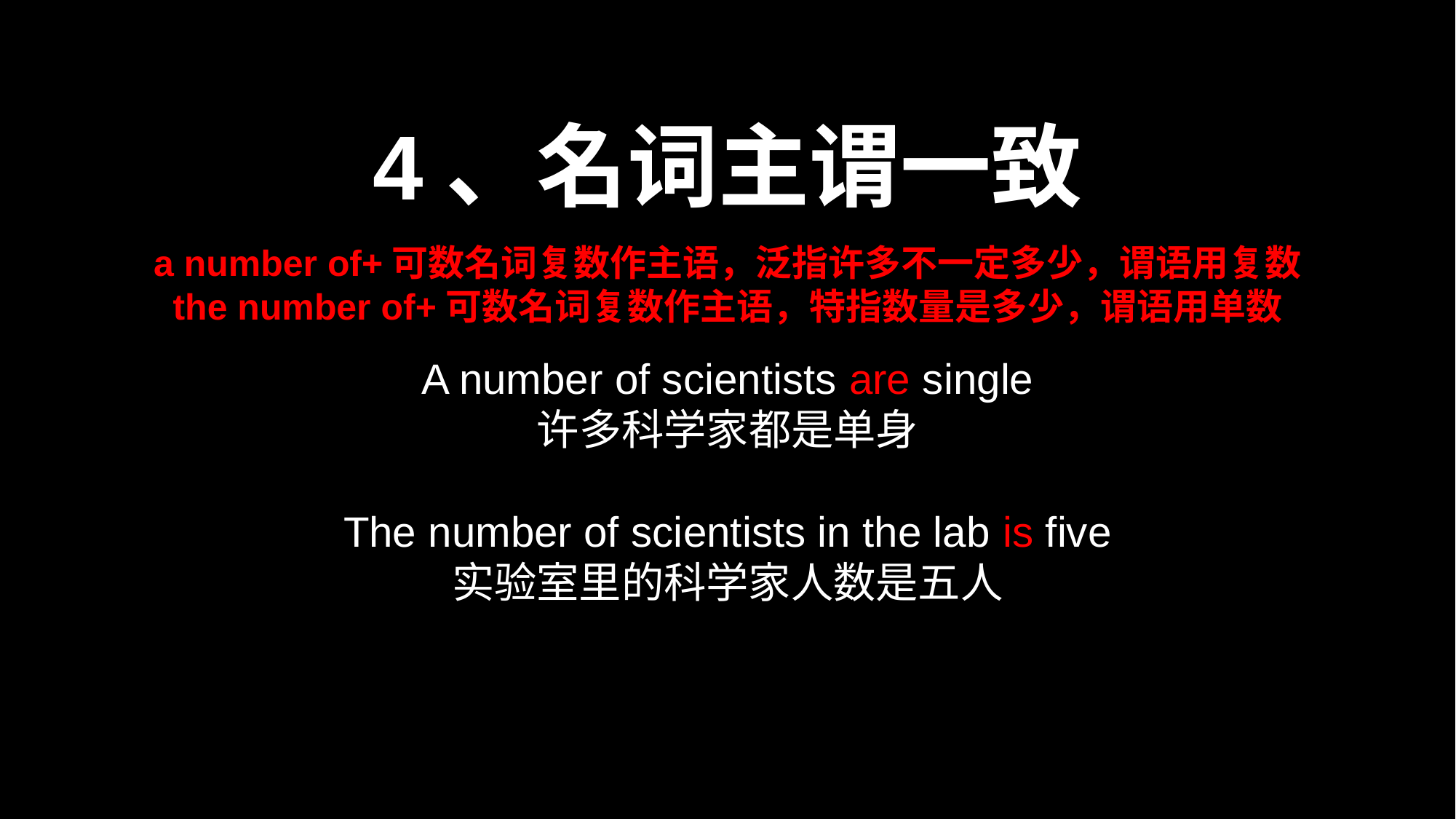

4、名词主谓一致
a number of+可数名词复数作主语，泛指许多不一定多少，谓语用复数
the number of+可数名词复数作主语，特指数量是多少，谓语用单数

A number of scientists are single
许多科学家都是单身

The number of scientists in the lab is five
实验室里的科学家人数是五人